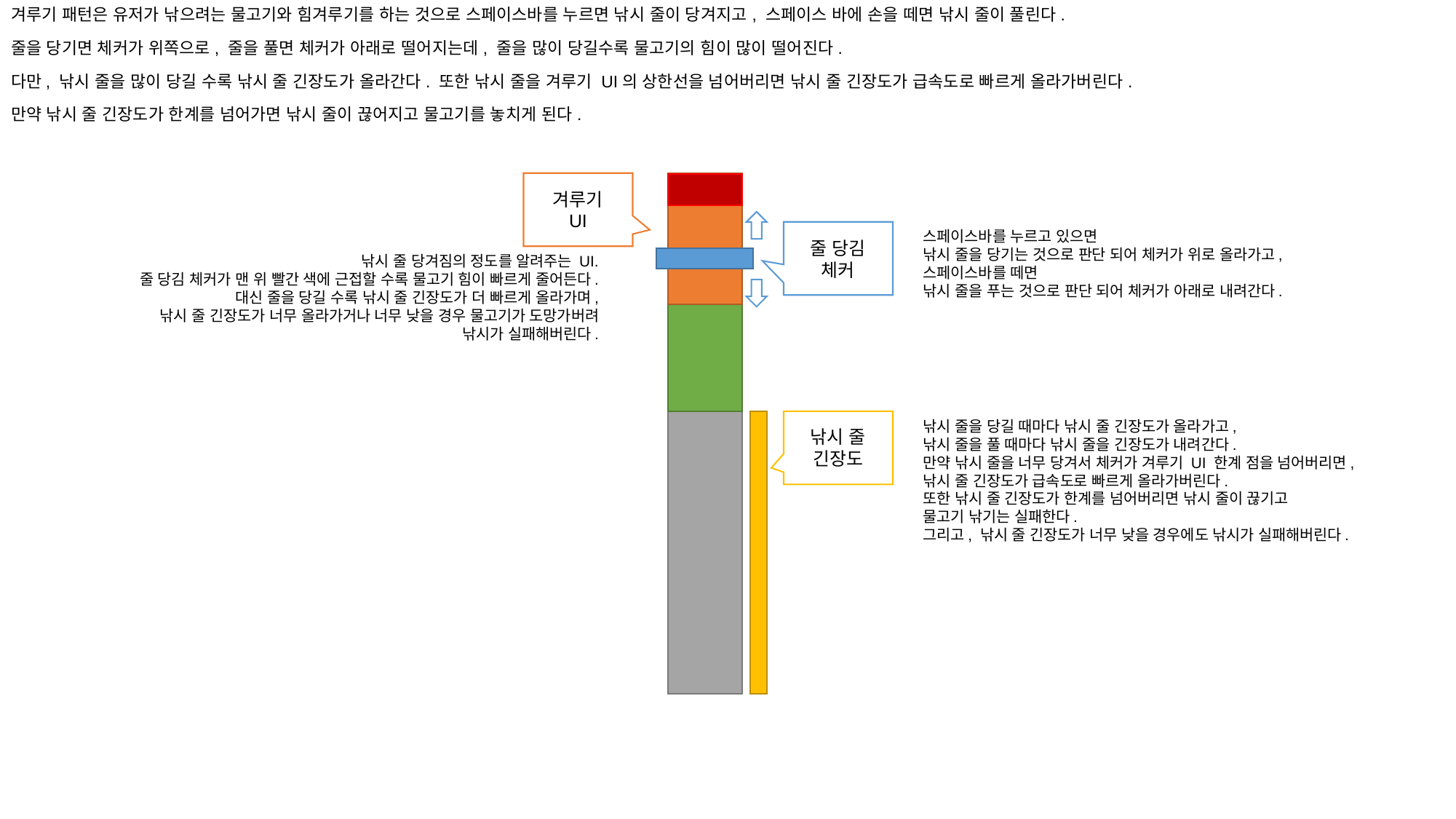

겨루기 패턴은 유저가 낚으려는 물고기와 힘겨루기를 하는 것으로 스페이스바를 누르면 낚시 줄이 당겨지고, 스페이스 바에 손을 떼면 낚시 줄이 풀린다.
줄을 당기면 체커가 위쪽으로, 줄을 풀면 체커가 아래로 떨어지는데, 줄을 많이 당길수록 물고기의 힘이 많이 떨어진다.
다만, 낚시 줄을 많이 당길 수록 낚시 줄 긴장도가 올라간다. 또한 낚시 줄을 겨루기 UI의 상한선을 넘어버리면 낚시 줄 긴장도가 급속도로 빠르게 올라가버린다.
만약 낚시 줄 긴장도가 한계를 넘어가면 낚시 줄이 끊어지고 물고기를 놓치게 된다.
겨루기
UI

줄 당김
체커
스페이스바를 누르고 있으면
낚시 줄을 당기는 것으로 판단 되어 체커가 위로 올라가고,
스페이스바를 떼면
낚시 줄을 푸는 것으로 판단 되어 체커가 아래로 내려간다.
낚시 줄 당겨짐의 정도를 알려주는 UI.
줄 당김 체커가 맨 위 빨간 색에 근접할 수록 물고기 힘이 빠르게 줄어든다.
대신 줄을 당길 수록 낚시 줄 긴장도가 더 빠르게 올라가며,
낚시 줄 긴장도가 너무 올라가거나 너무 낮을 경우 물고기가 도망가버려
낚시가 실패해버린다.
낚시 줄을 당길 때마다 낚시 줄 긴장도가 올라가고,
낚시 줄을 풀 때마다 낚시 줄을 긴장도가 내려간다.
만약 낚시 줄을 너무 당겨서 체커가 겨루기 UI 한계 점을 넘어버리면,
낚시 줄 긴장도가 급속도로 빠르게 올라가버린다.
또한 낚시 줄 긴장도가 한계를 넘어버리면 낚시 줄이 끊기고
물고기 낚기는 실패한다.
그리고, 낚시 줄 긴장도가 너무 낮을 경우에도 낚시가 실패해버린다.
낚시 줄
긴장도